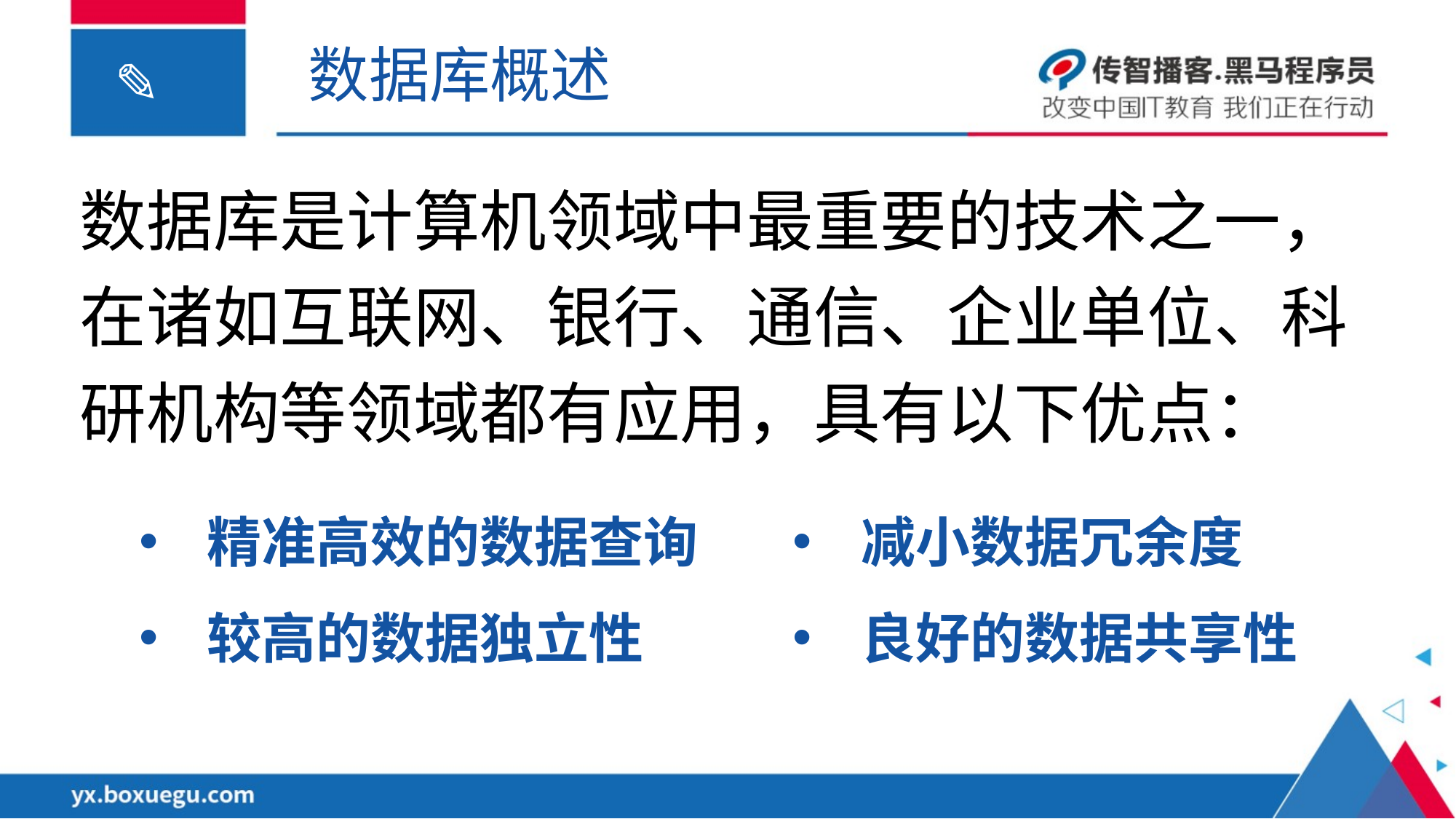

数据库概述
数据库是计算机领域中最重要的技术之一，在诸如互联网、银行、通信、企业单位、科研机构等领域都有应用，具有以下优点：
精准高效的数据查询
减小数据冗余度
较高的数据独立性
良好的数据共享性